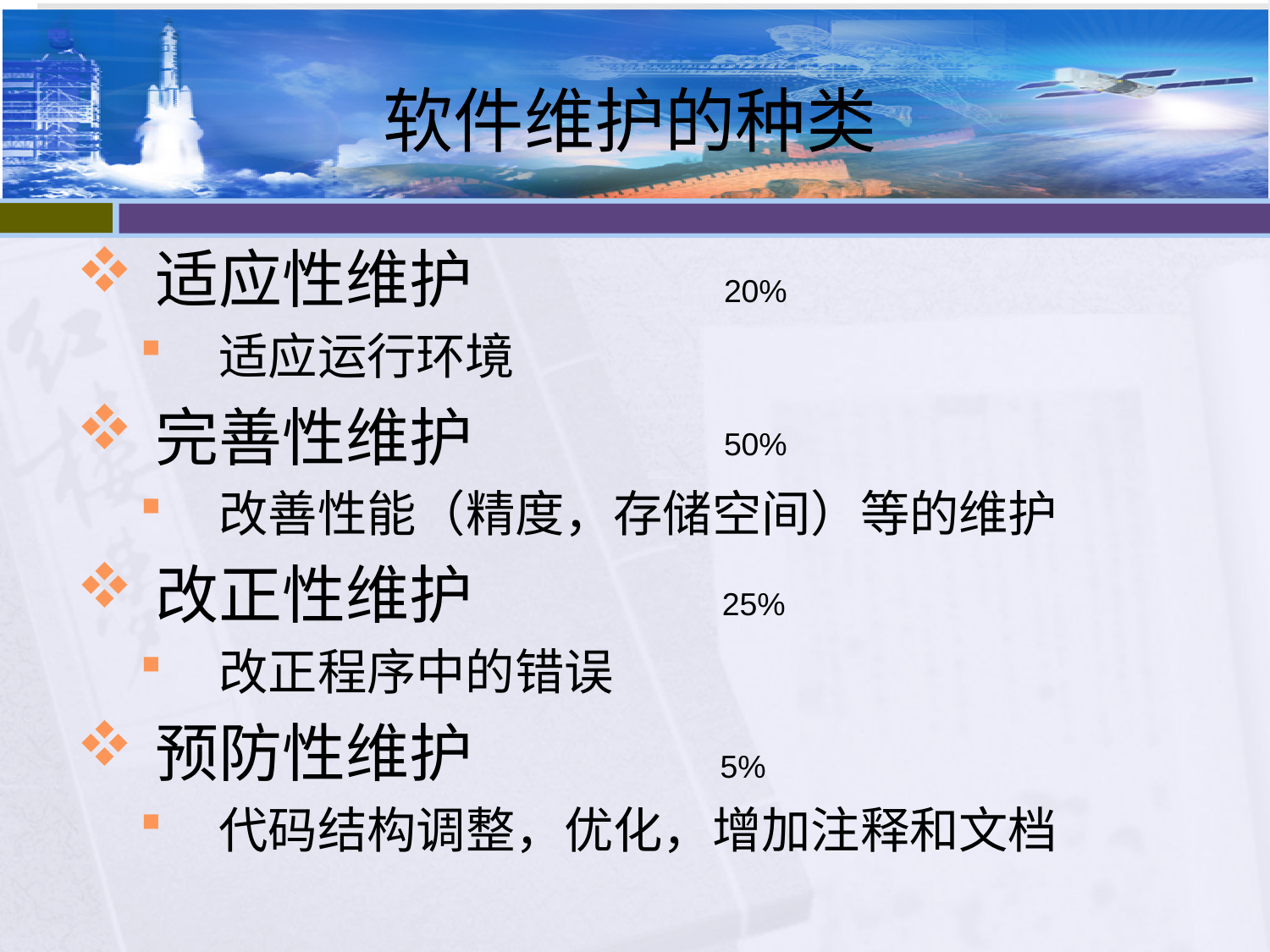

# 软件维护的种类

适应性维护
适应运行环境
完善性维护
改善性能（精度，存储空间）等的维护
改正性维护
改正程序中的错误
预防性维护
代码结构调整，优化，增加注释和文档

20%
50%
25%
5%